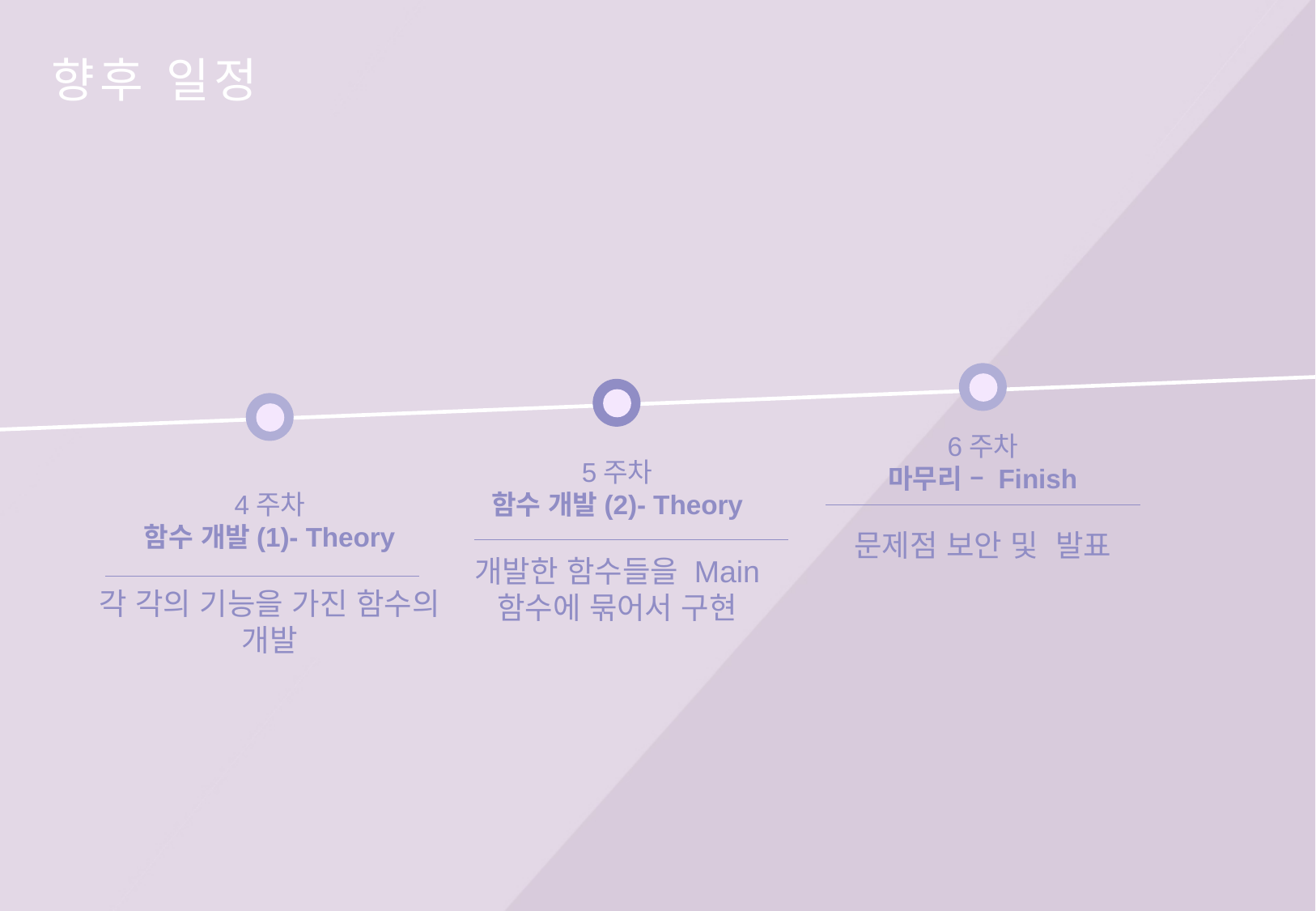

향후 일정

6주차
마무리 – Finish

문제점 보안 및  발표
5주차
함수 개발(2)- Theory

개발한 함수들을 Main 함수에 묶어서 구현
4주차
함수 개발(1)- Theory

각 각의 기능을 가진 함수의 개발